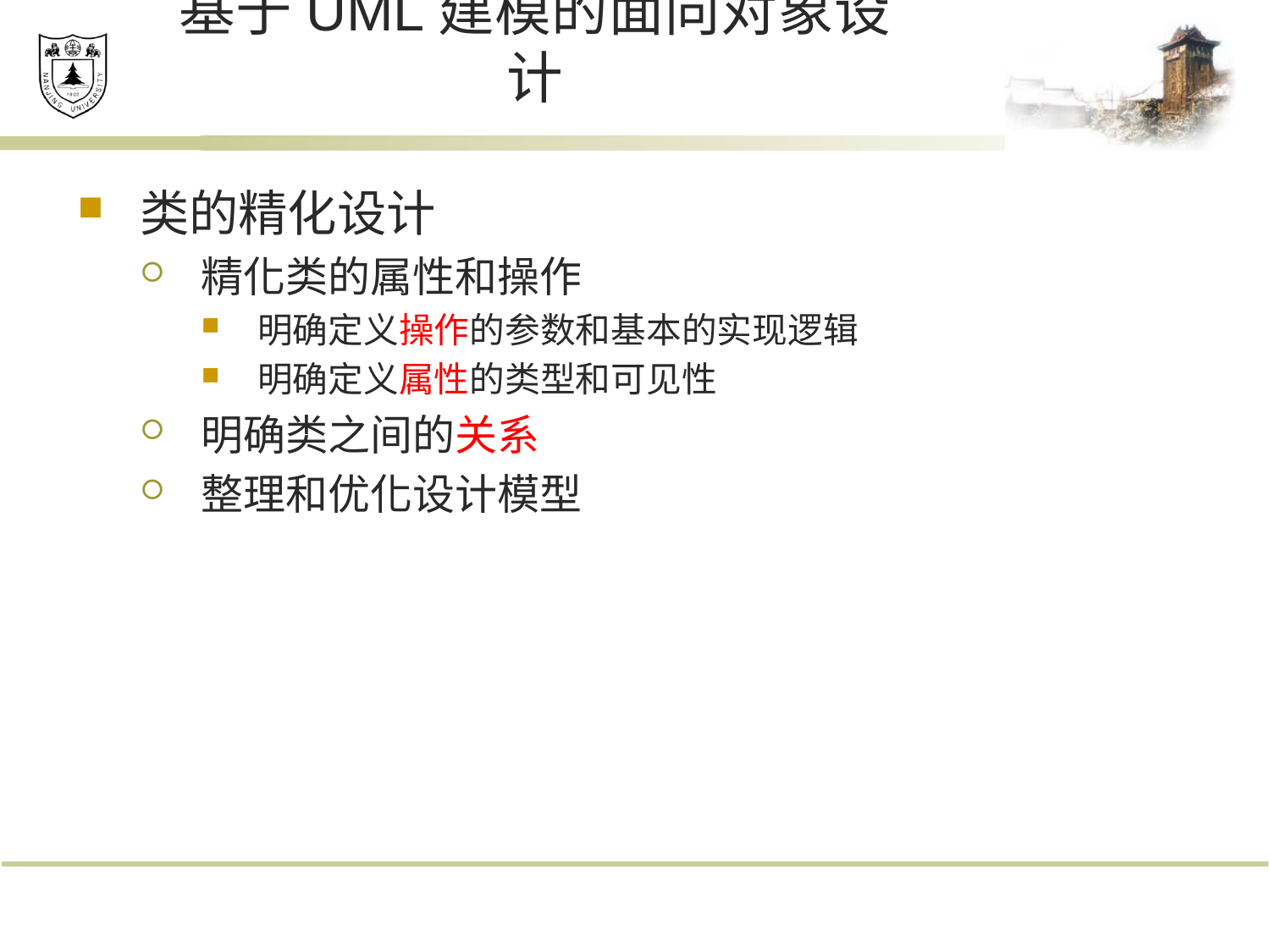

# 基于UML建模的面向对象设计
类的精化设计
精化类的属性和操作
明确定义操作的参数和基本的实现逻辑
明确定义属性的类型和可见性
明确类之间的关系
整理和优化设计模型